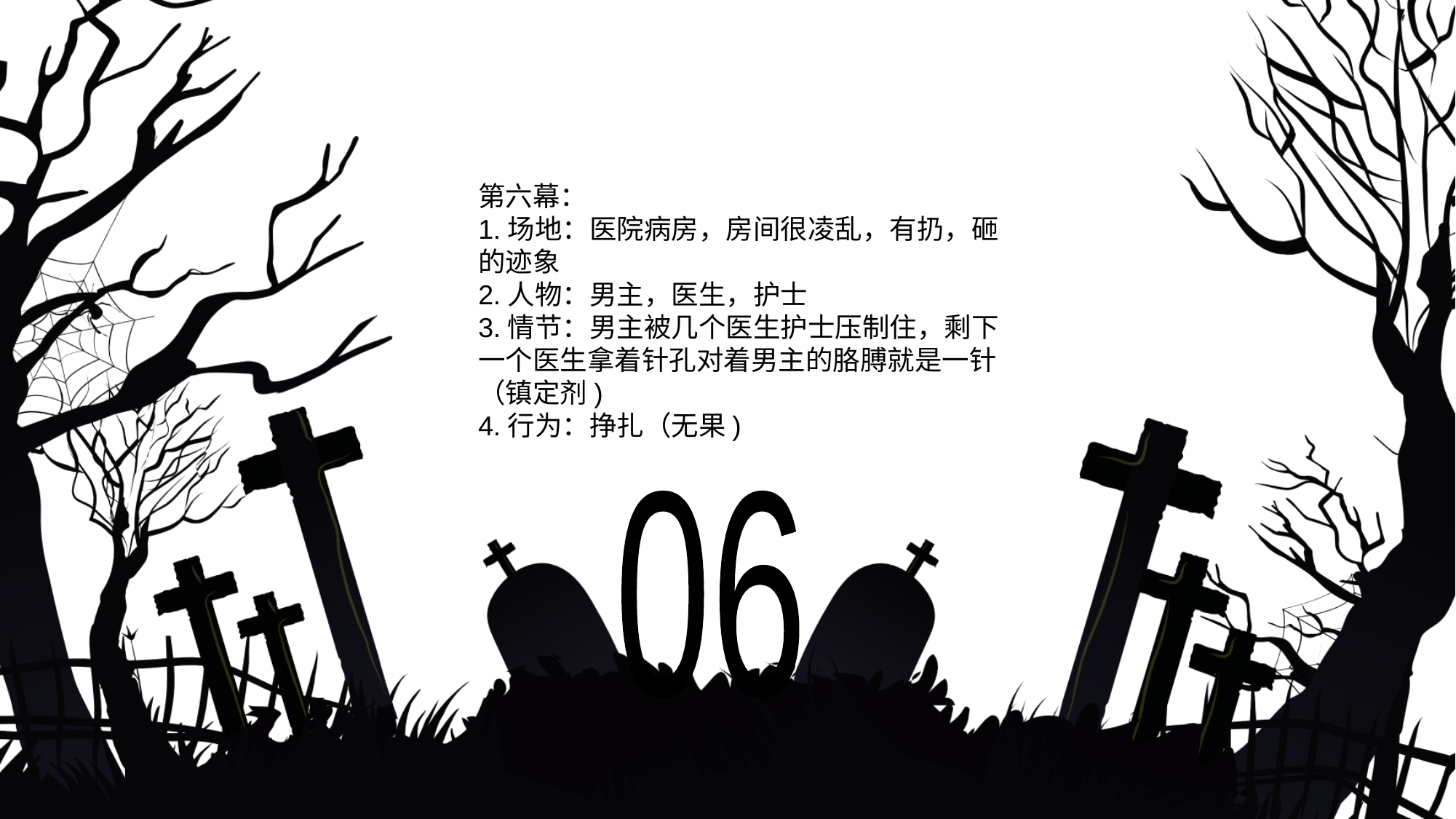

第六幕：
1.场地：医院病房，房间很凌乱，有扔，砸的迹象
2.人物：男主，医生，护士
3.情节：男主被几个医生护士压制住，剩下一个医生拿着针孔对着男主的胳膊就是一针（镇定剂)
4.行为：挣扎（无果)
06